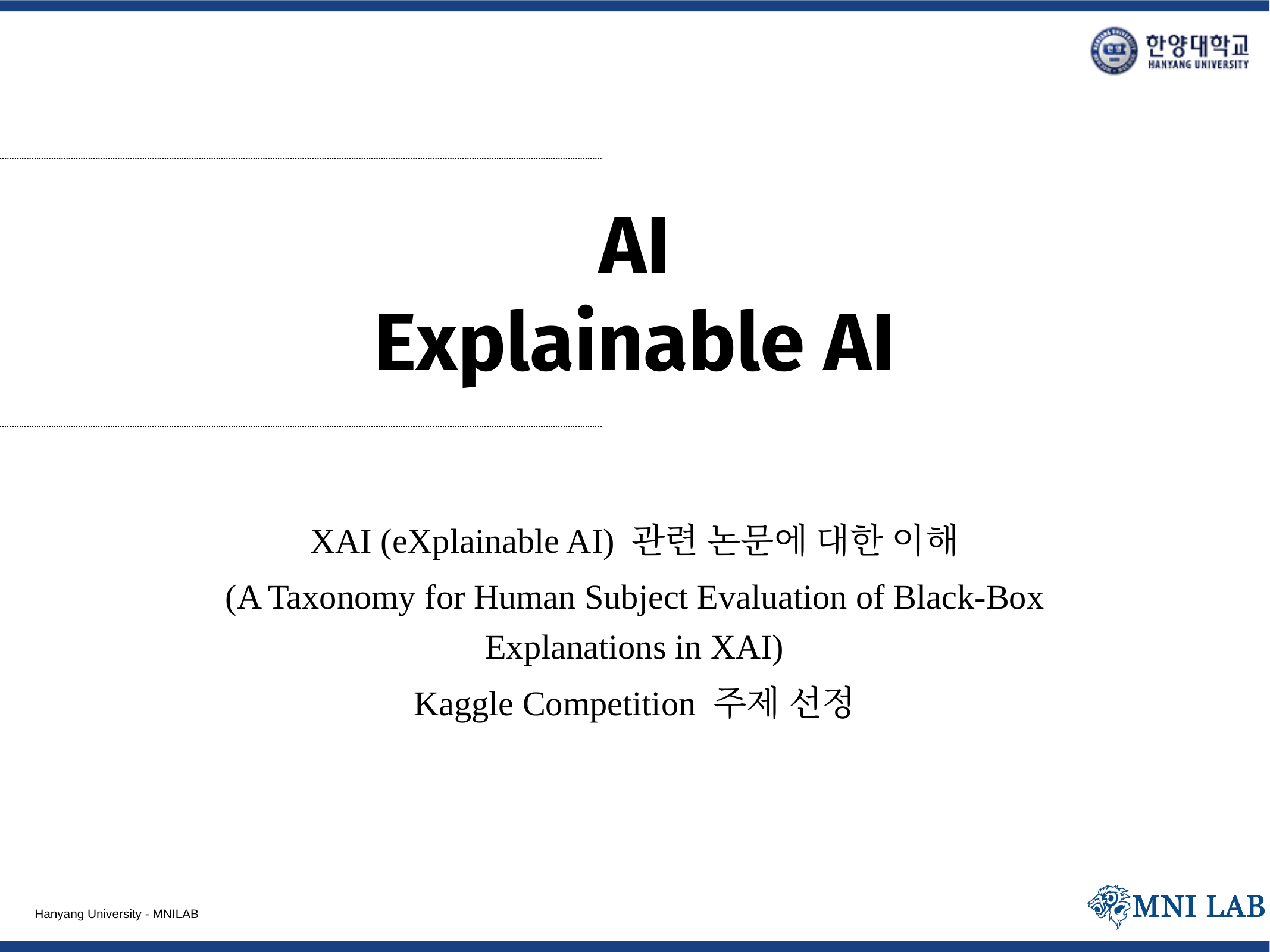

# AI Explainable AI
XAI (eXplainable AI) 관련 논문에 대한 이해
(A Taxonomy for Human Subject Evaluation of Black-Box Explanations in XAI)
Kaggle Competition 주제 선정